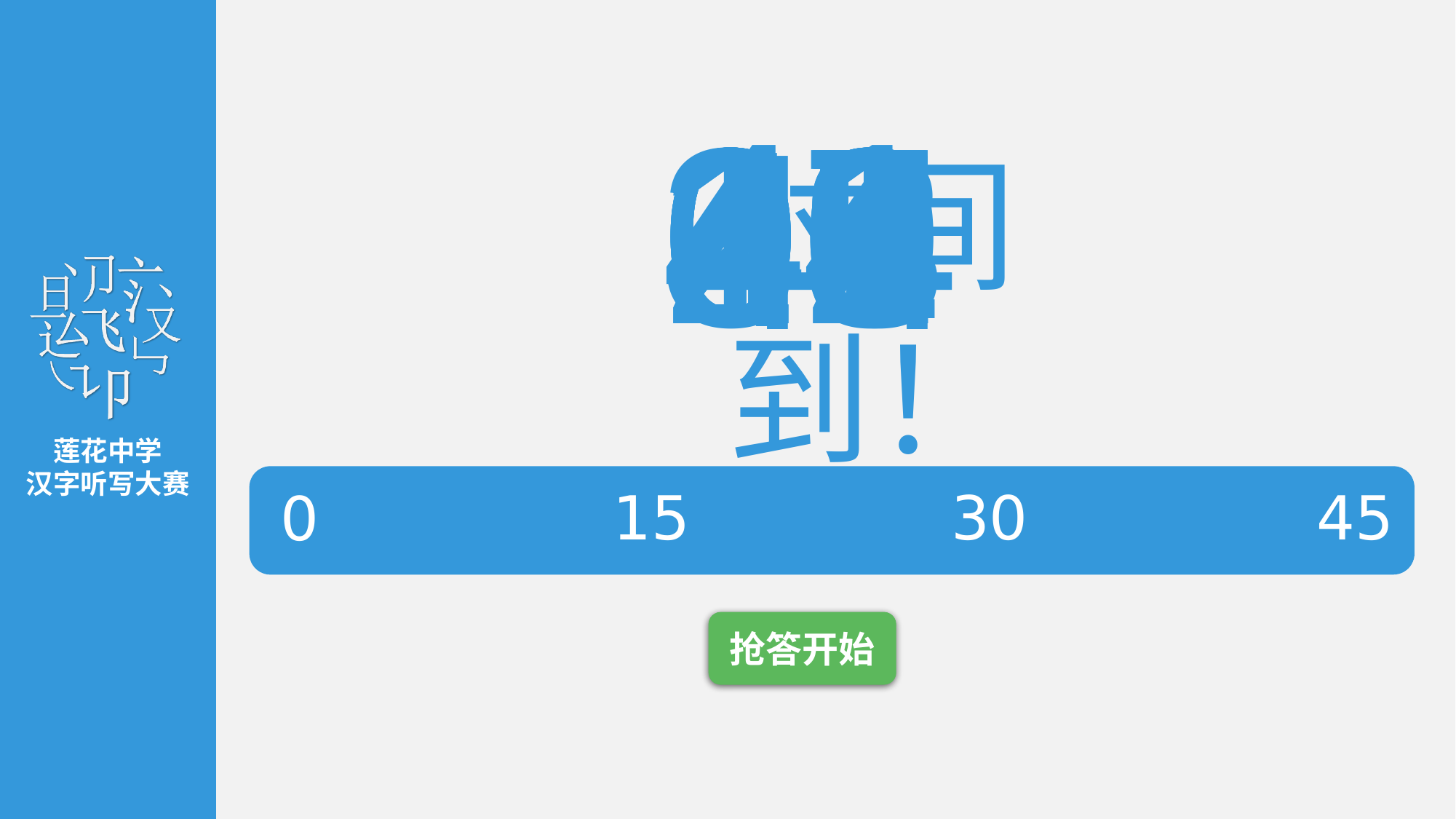

41
37
00
03
06
09
12
15
18
21
24
27
30
33
36
39
42
40
38
43
44
时间到！

15
30
45

0
抢答开始